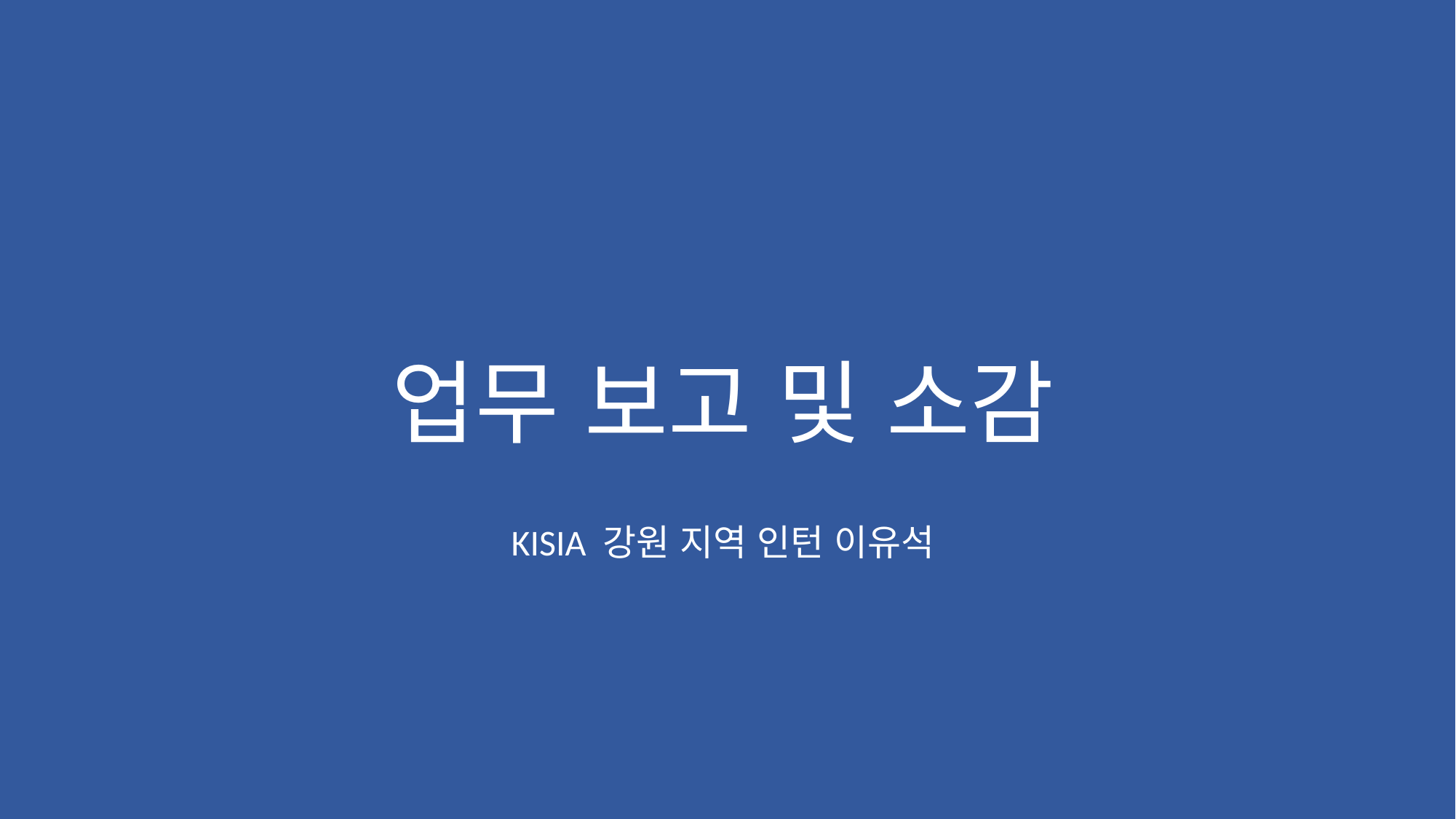

# 업무 보고 및 소감
KISIA 강원 지역 인턴 이유석